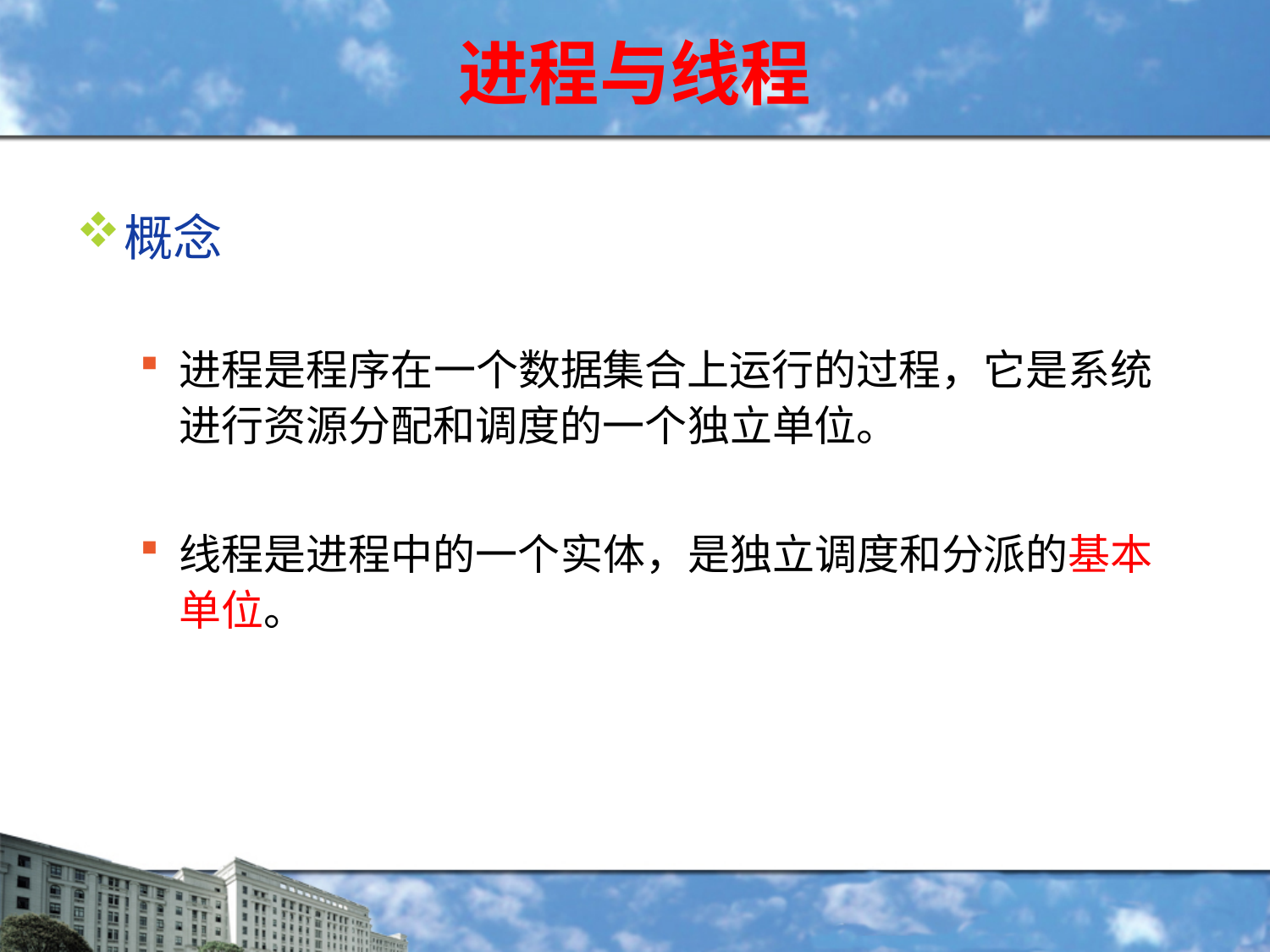

# 进程与线程

概念

进程是程序在一个数据集合上运行的过程，它是系统进行资源分配和调度的一个独立单位。

线程是进程中的一个实体，是独立调度和分派的基本单位。